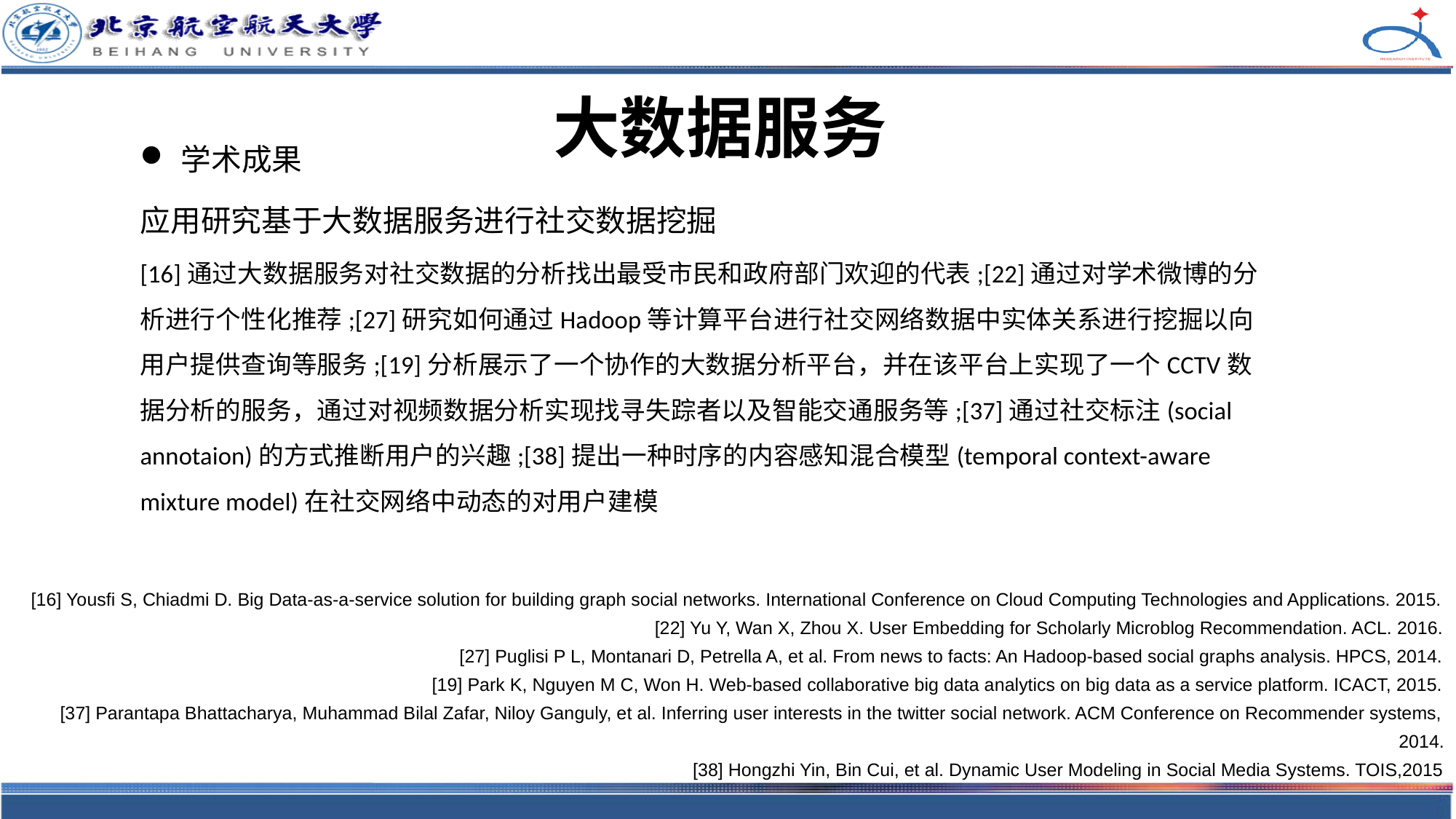

# 大数据服务
学术成果
应用研究基于大数据服务进行社交数据挖掘
[16]通过大数据服务对社交数据的分析找出最受市民和政府部门欢迎的代表;[22]通过对学术微博的分析进行个性化推荐;[27]研究如何通过Hadoop等计算平台进行社交网络数据中实体关系进行挖掘以向用户提供查询等服务;[19]分析展示了一个协作的大数据分析平台，并在该平台上实现了一个CCTV数据分析的服务，通过对视频数据分析实现找寻失踪者以及智能交通服务等;[37]通过社交标注(social annotaion)的方式推断用户的兴趣;[38]提出一种时序的内容感知混合模型(temporal context-aware mixture model)在社交网络中动态的对用户建模

[16] Yousfi S, Chiadmi D. Big Data-as-a-service solution for building graph social networks. International Conference on Cloud Computing Technologies and Applications. 2015.
[22] Yu Y, Wan X, Zhou X. User Embedding for Scholarly Microblog Recommendation. ACL. 2016.
[27] Puglisi P L, Montanari D, Petrella A, et al. From news to facts: An Hadoop-based social graphs analysis. HPCS, 2014.
[19] Park K, Nguyen M C, Won H. Web-based collaborative big data analytics on big data as a service platform. ICACT, 2015.
[37] Parantapa Bhattacharya, Muhammad Bilal Zafar, Niloy Ganguly, et al. Inferring user interests in the twitter social network. ACM Conference on Recommender systems, 2014.
[38] Hongzhi Yin, Bin Cui, et al. Dynamic User Modeling in Social Media Systems. TOIS,2015